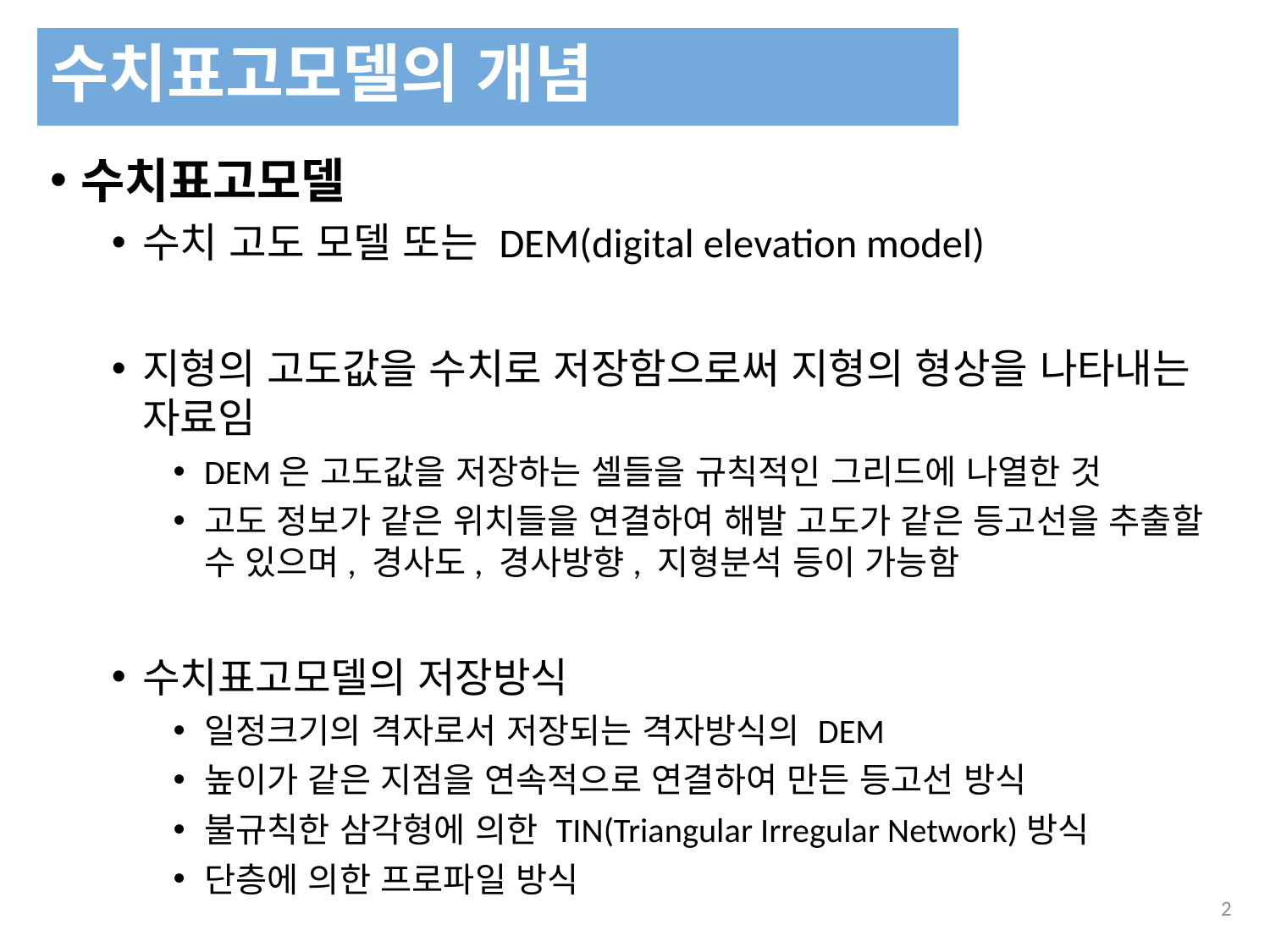

수치표고모델의 개념
수치표고모델
수치 고도 모델 또는 DEM(digital elevation model)

지형의 고도값을 수치로 저장함으로써 지형의 형상을 나타내는 자료임
DEM은 고도값을 저장하는 셀들을 규칙적인 그리드에 나열한 것
고도 정보가 같은 위치들을 연결하여 해발 고도가 같은 등고선을 추출할 수 있으며, 경사도, 경사방향, 지형분석 등이 가능함

수치표고모델의 저장방식
일정크기의 격자로서 저장되는 격자방식의 DEM
높이가 같은 지점을 연속적으로 연결하여 만든 등고선 방식
불규칙한 삼각형에 의한 TIN(Triangular Irregular Network)방식
단층에 의한 프로파일 방식
2